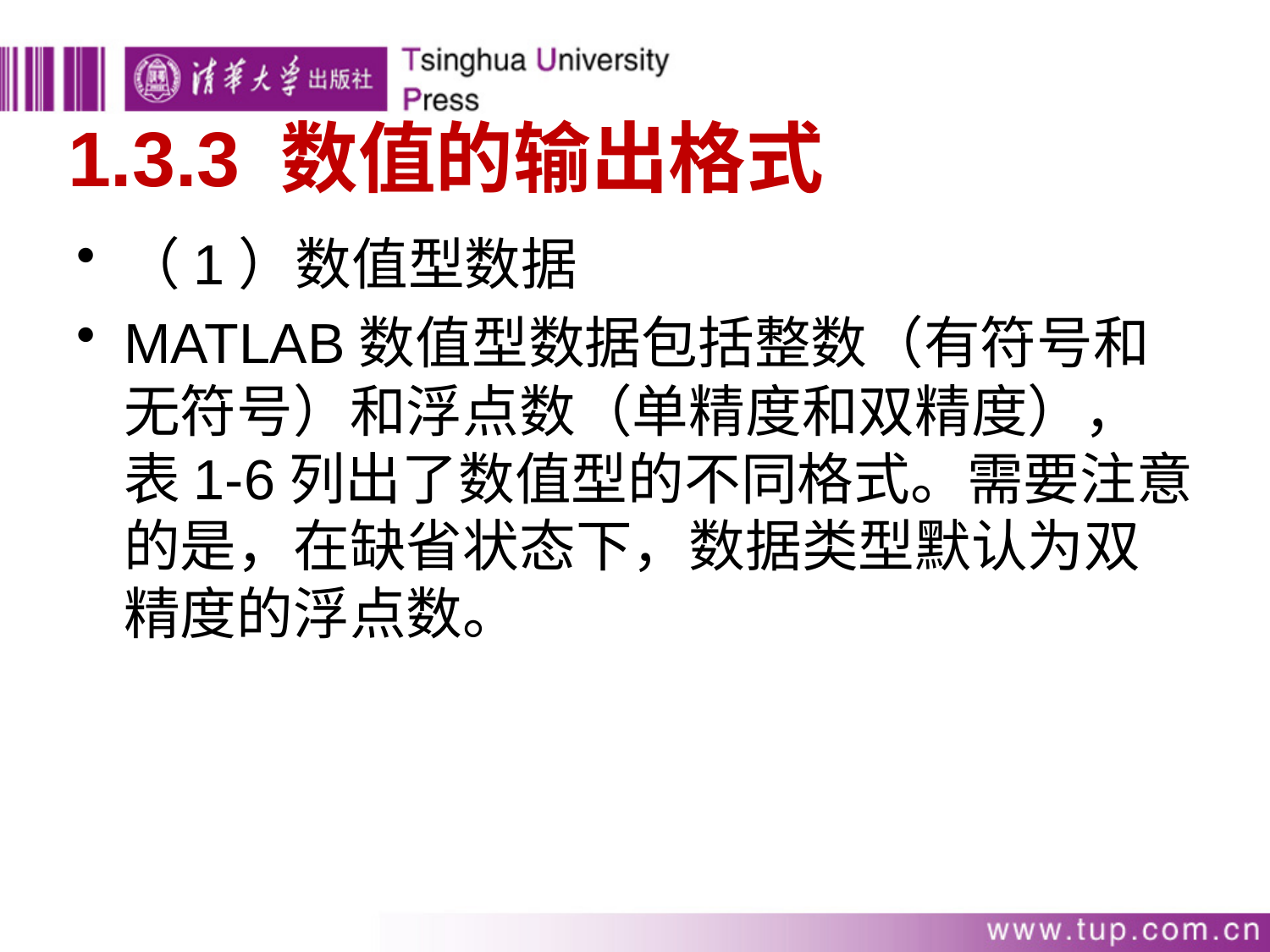

# 1.3.3 数值的输出格式
（1）数值型数据
MATLAB数值型数据包括整数（有符号和无符号）和浮点数（单精度和双精度），表1-6列出了数值型的不同格式。需要注意的是，在缺省状态下，数据类型默认为双精度的浮点数。